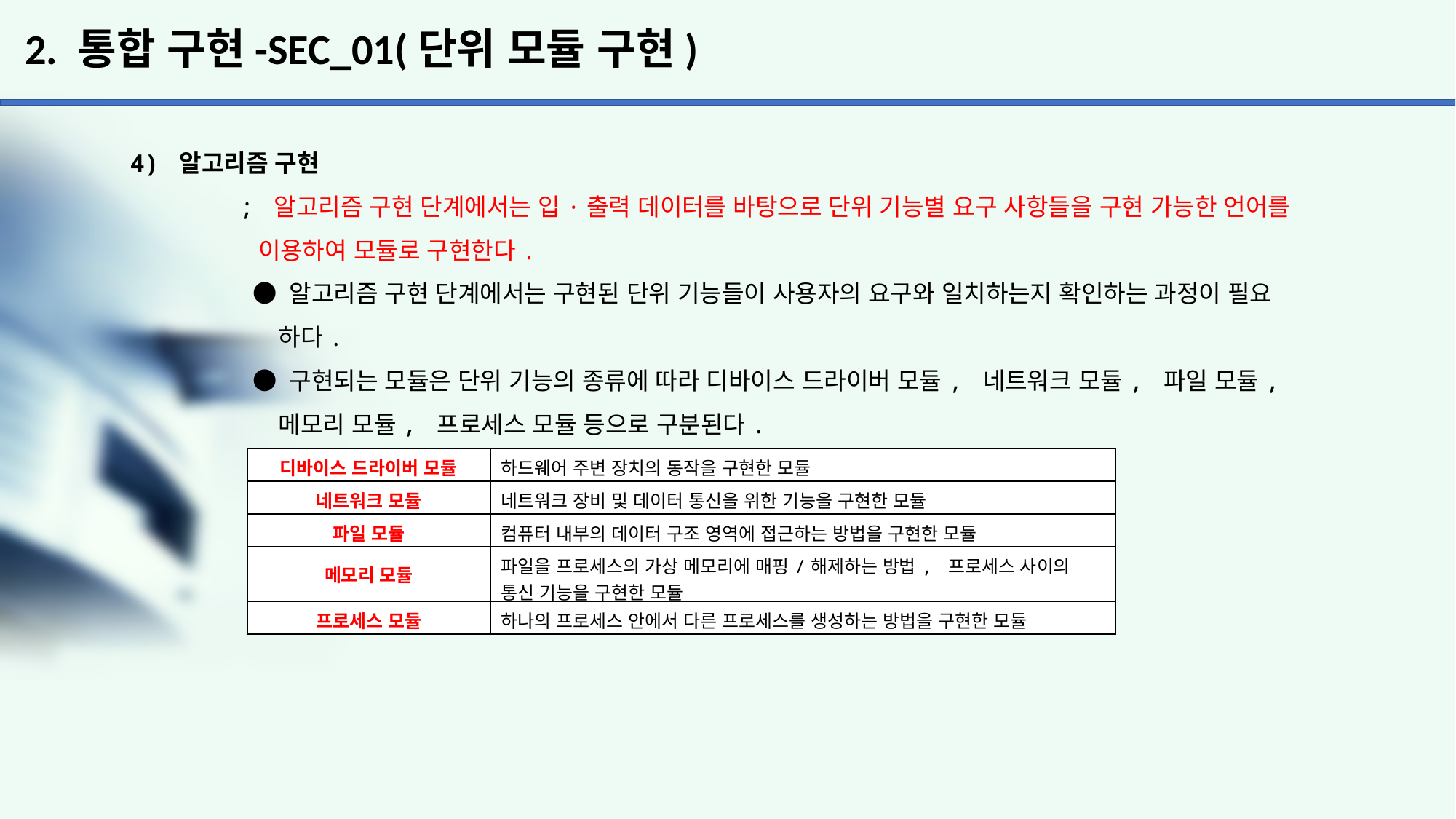

# 2. 통합 구현-SEC_01(단위 모듈 구현)
4) 알고리즘 구현
	; 알고리즘 구현 단계에서는 입·출력 데이터를 바탕으로 단위 기능별 요구 사항들을 구현 가능한 언어를
	  이용하여 모듈로 구현한다.
	  ● 알고리즘 구현 단계에서는 구현된 단위 기능들이 사용자의 요구와 일치하는지 확인하는 과정이 필요
	     하다.
	  ● 구현되는 모듈은 단위 기능의 종류에 따라 디바이스 드라이버 모듈, 네트워크 모듈, 파일 모듈,
	     메모리 모듈, 프로세스 모듈 등으로 구분된다.
| 디바이스 드라이버 모듈 | 하드웨어 주변 장치의 동작을 구현한 모듈 |
| --- | --- |
| 네트워크 모듈 | 네트워크 장비 및 데이터 통신을 위한 기능을 구현한 모듈 |
| 파일 모듈 | 컴퓨터 내부의 데이터 구조 영역에 접근하는 방법을 구현한 모듈 |
| 메모리 모듈 | 파일을 프로세스의 가상 메모리에 매핑/해제하는 방법, 프로세스 사이의 통신 기능을 구현한 모듈 |
| 프로세스 모듈 | 하나의 프로세스 안에서 다른 프로세스를 생성하는 방법을 구현한 모듈 |